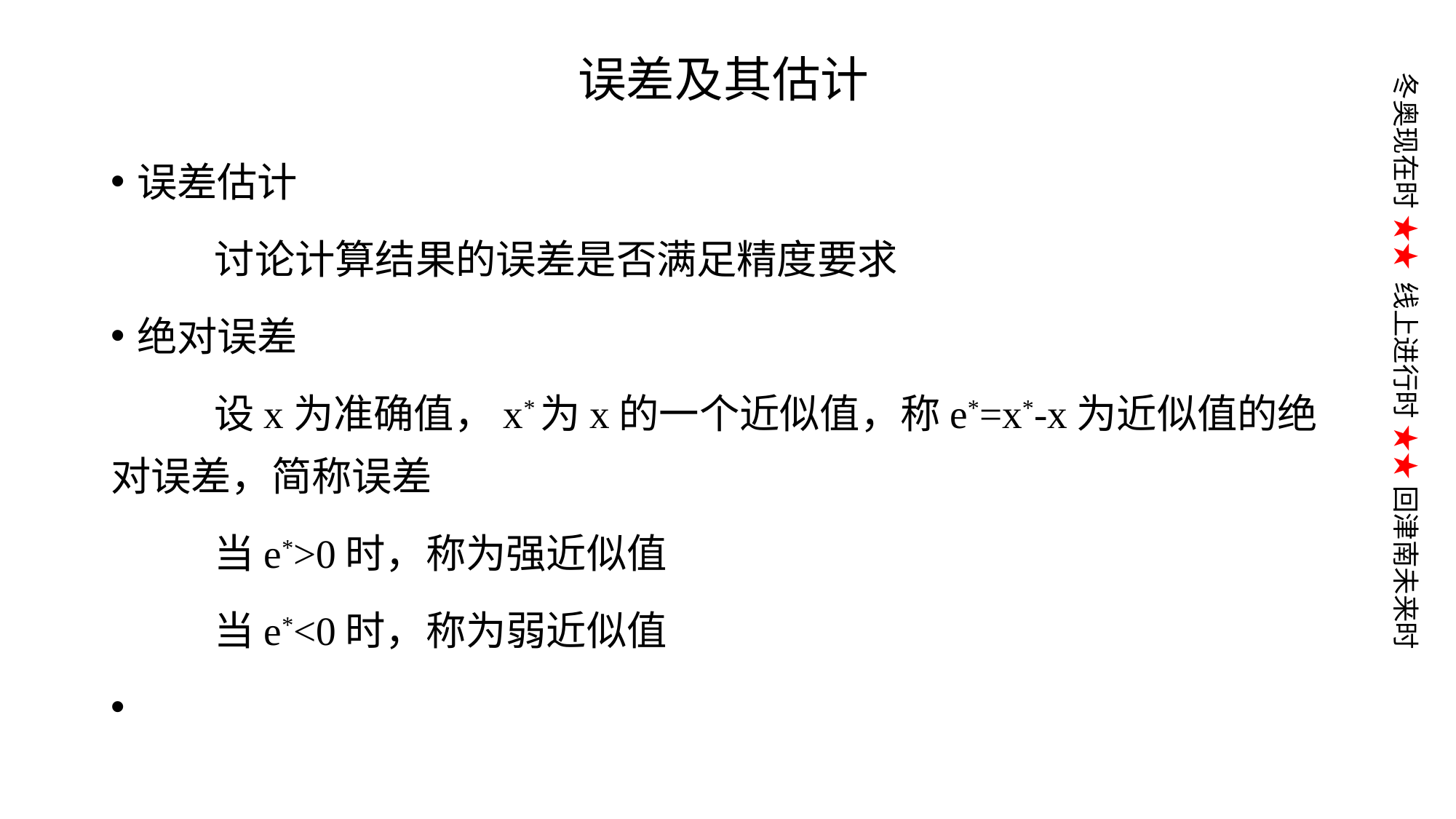

# 误差及其估计
误差估计
	讨论计算结果的误差是否满足精度要求
绝对误差
	设x为准确值，x*为x的一个近似值，称e*=x*-x为近似值的绝对误差，简称误差
	当e*>0时，称为强近似值
	当e*<0时，称为弱近似值